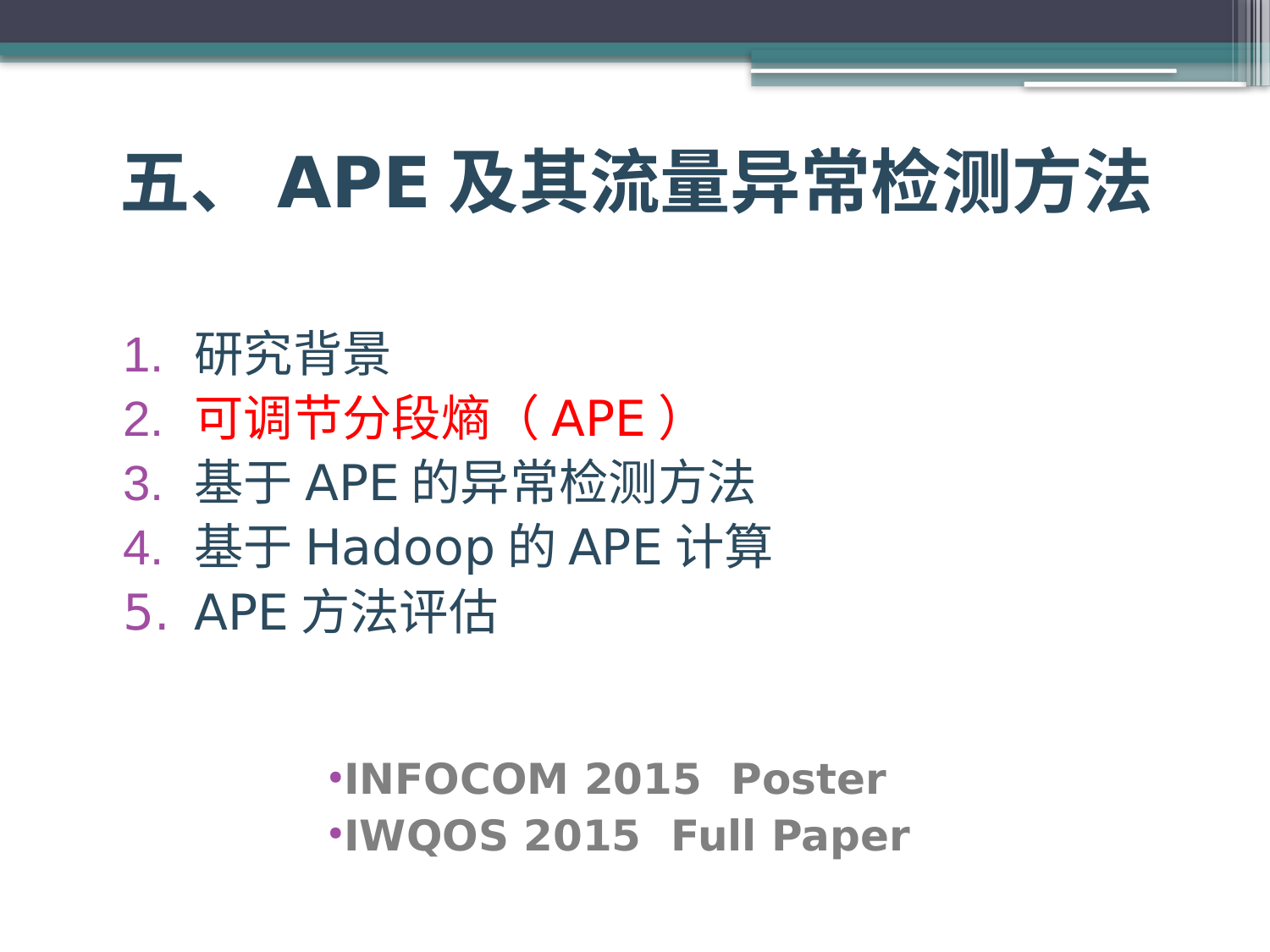

五、APE及其流量异常检测方法
研究背景
可调节分段熵（APE）
基于APE的异常检测方法
基于Hadoop的APE计算
APE方法评估

INFOCOM 2015  Poster
IWQOS 2015  Full Paper